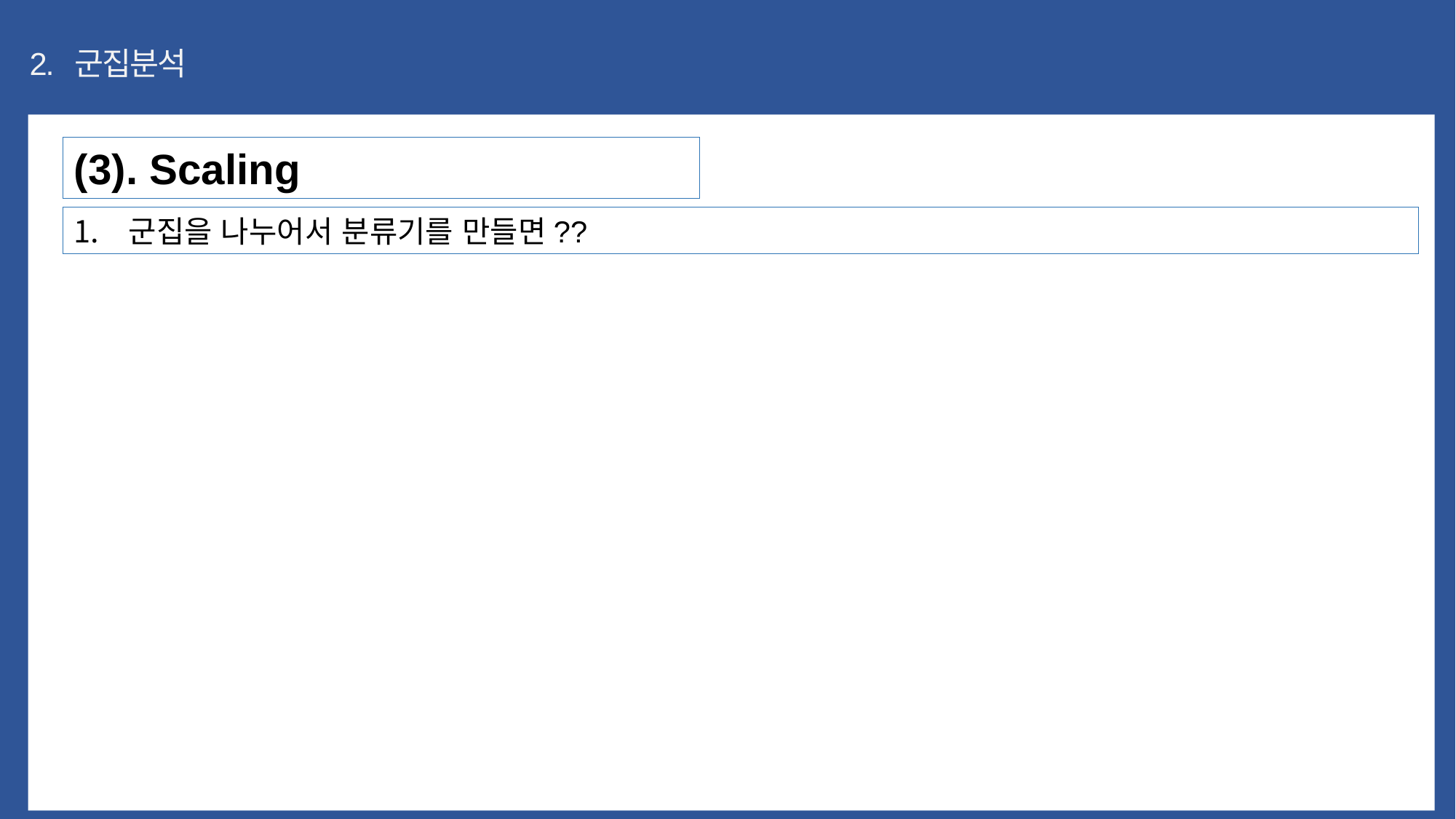

2. 군집분석

(3). Scaling
군집을 나누어서 분류기를 만들면??